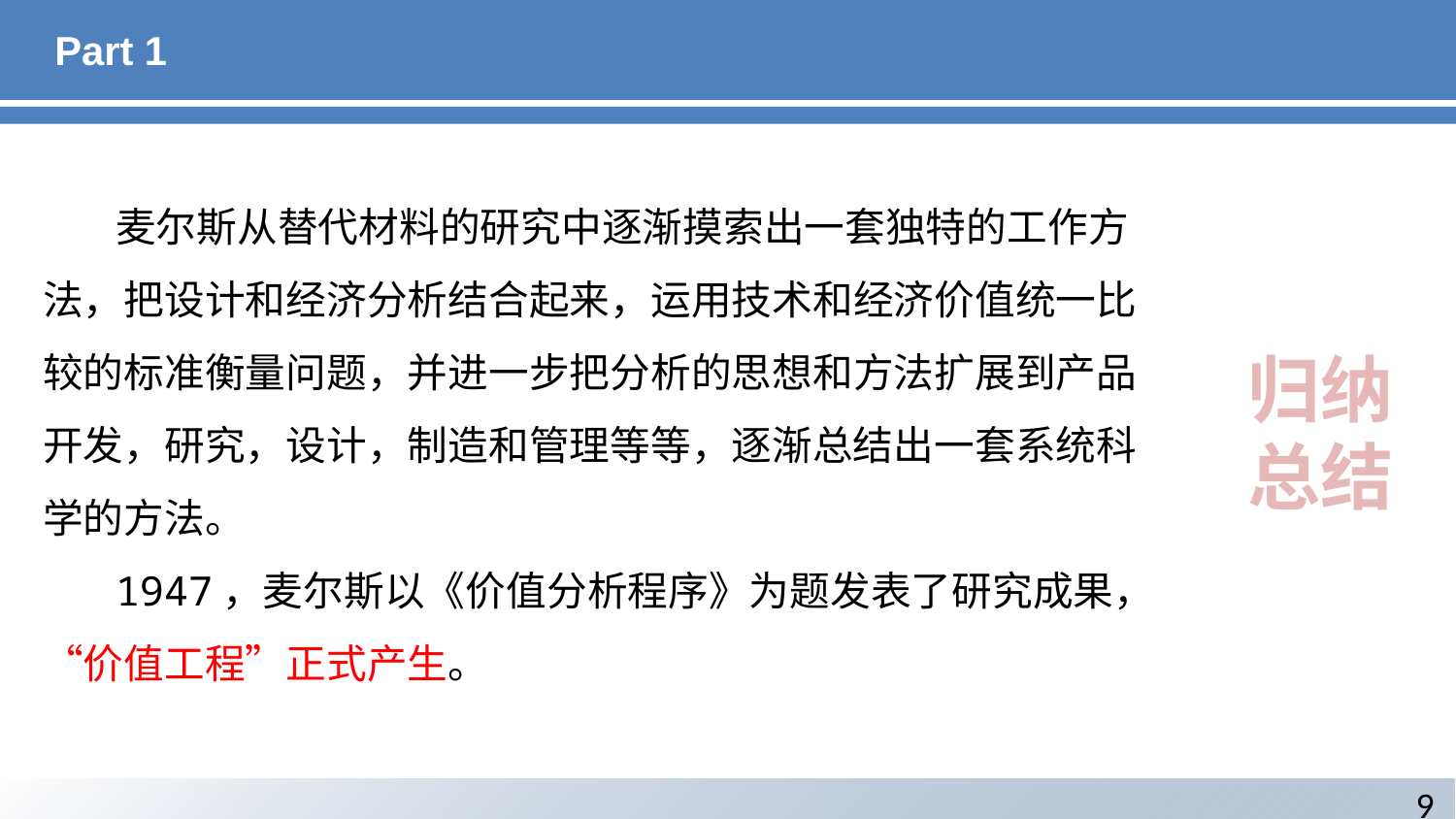

# Part 1

麦尔斯从替代材料的研究中逐渐摸索出一套独特的工作方法，把设计和经济分析结合起来，运用技术和经济价值统一比较的标准衡量问题，并进一步把分析的思想和方法扩展到产品开发，研究，设计，制造和管理等等，逐渐总结出一套系统科学的方法。
1947，麦尔斯以《价值分析程序》为题发表了研究成果，“价值工程”正式产生。
归纳
总结
9